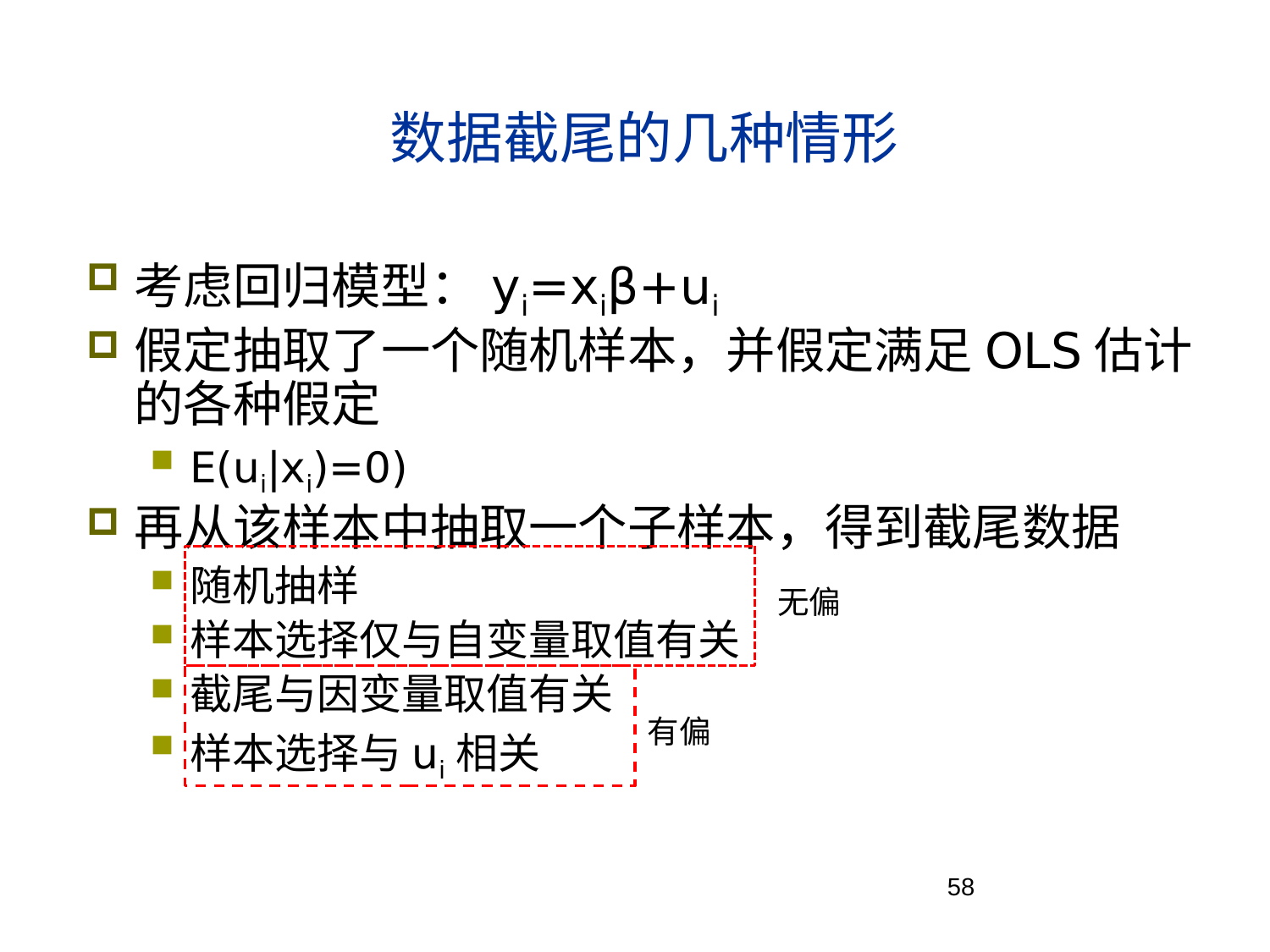

# 数据截尾的几种情形
考虑回归模型：yi=xiβ+ui
假定抽取了一个随机样本，并假定满足OLS估计的各种假定
E(ui|xi)=0)
再从该样本中抽取一个子样本，得到截尾数据
随机抽样
样本选择仅与自变量取值有关
截尾与因变量取值有关
样本选择与ui相关

无偏

有偏
58